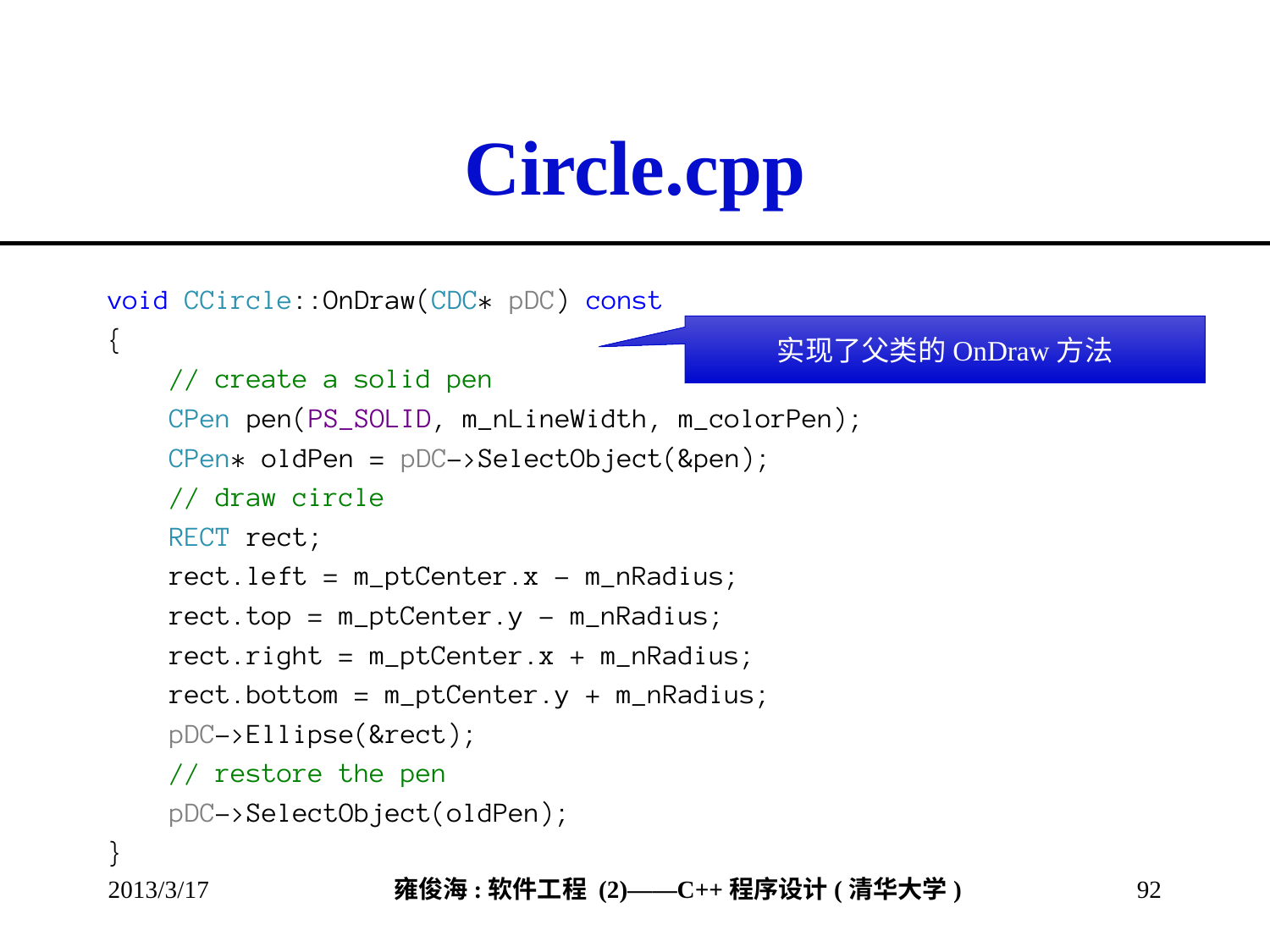

# Circle.cpp
void CCircle::OnDraw(CDC* pDC) const
{
    // create a solid pen
    CPen pen(PS_SOLID, m_nLineWidth, m_colorPen);
    CPen* oldPen = pDC->SelectObject(&pen);
    // draw circle
    RECT rect;
    rect.left = m_ptCenter.x - m_nRadius;
    rect.top = m_ptCenter.y - m_nRadius;
    rect.right = m_ptCenter.x + m_nRadius;
    rect.bottom = m_ptCenter.y + m_nRadius;
    pDC->Ellipse(&rect);
    // restore the pen
    pDC->SelectObject(oldPen);
}
实现了父类的OnDraw方法
2013/3/17
92